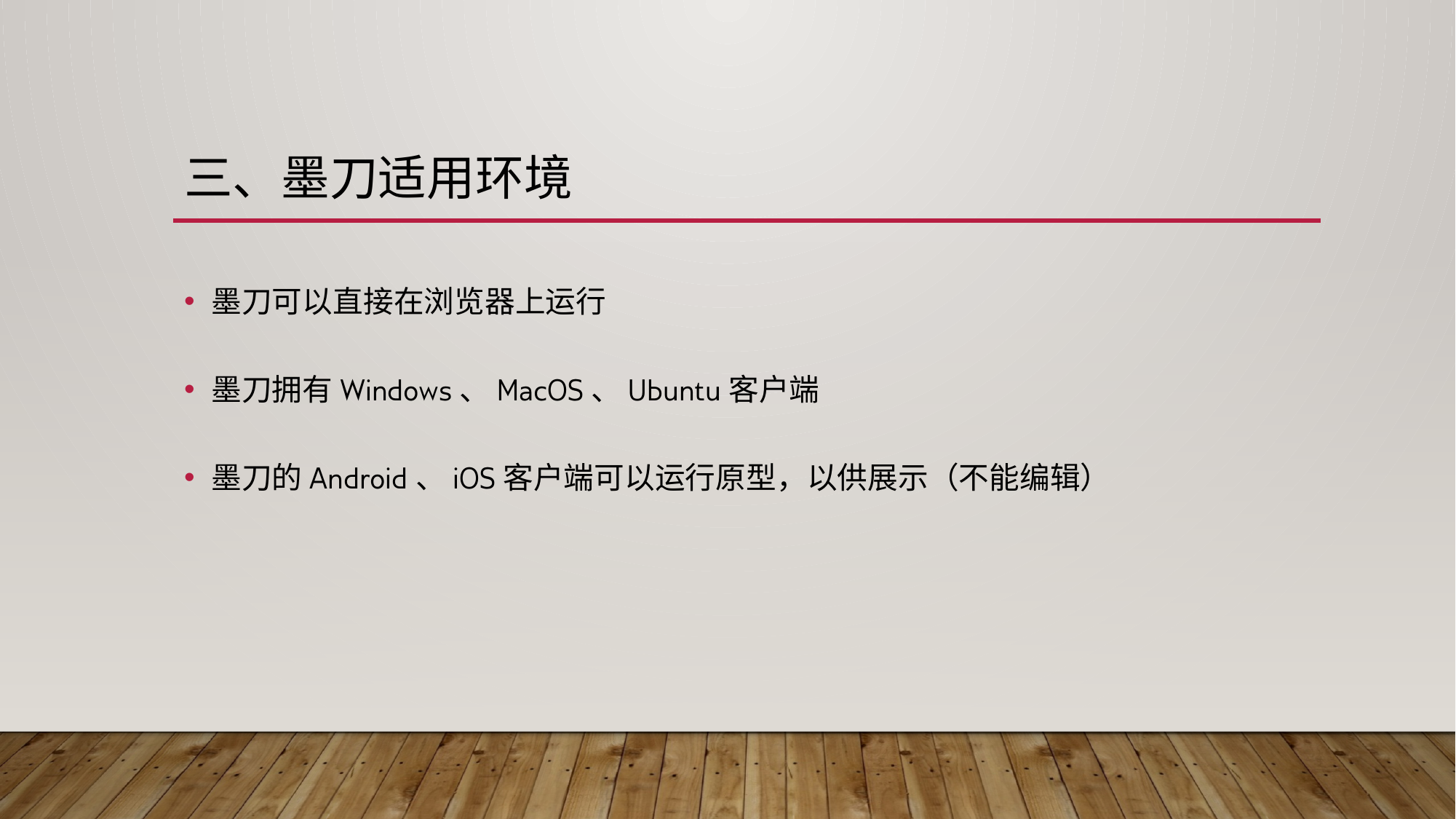

# 三、墨刀适用环境
墨刀可以直接在浏览器上运行
墨刀拥有Windows、MacOS、Ubuntu客户端
墨刀的Android、iOS客户端可以运行原型，以供展示（不能编辑）